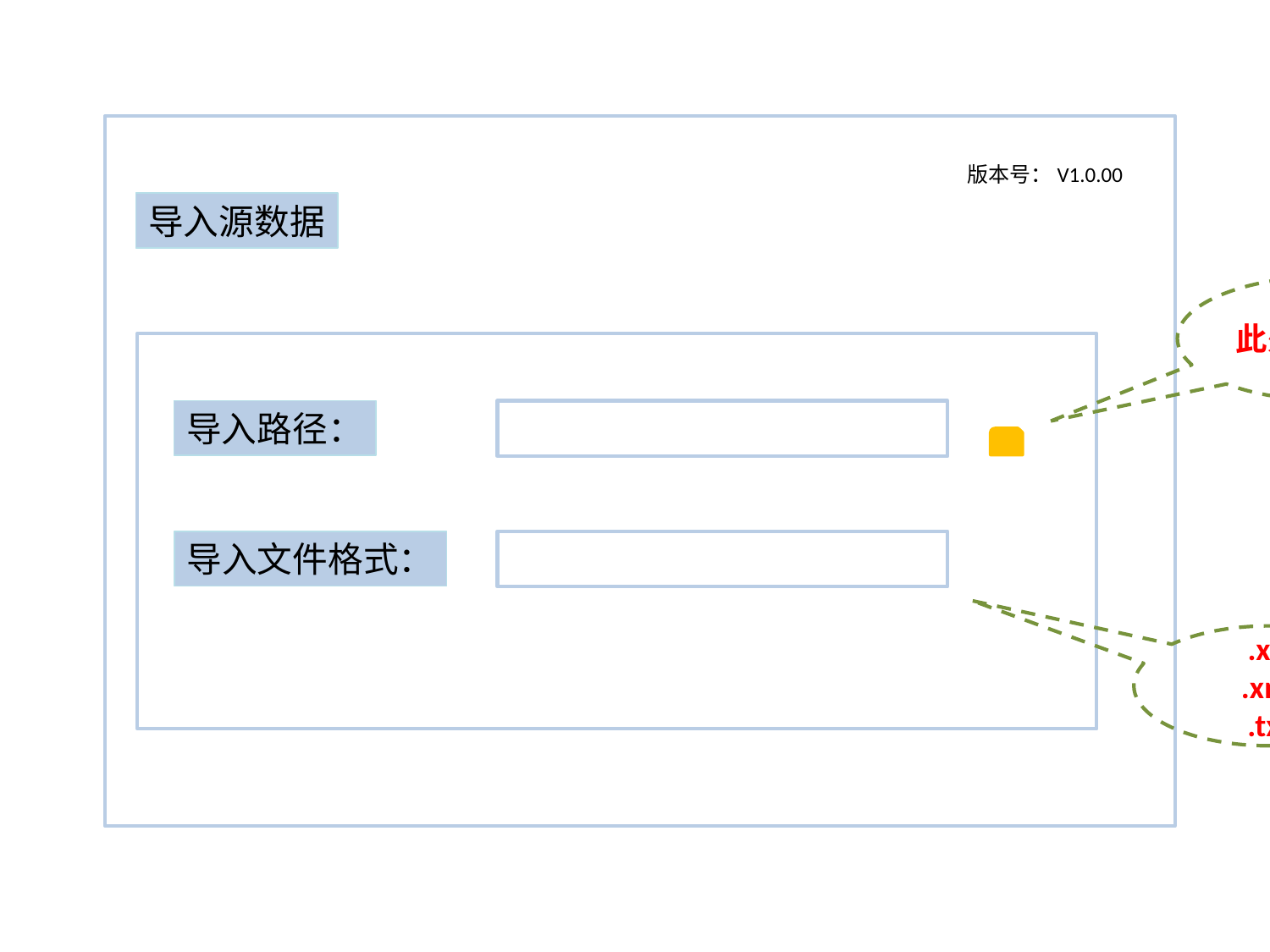

版本号：V1.0.00
导入源数据
此处选择路径

导入路径：

导入文件格式：
.xls
.xml
.txt